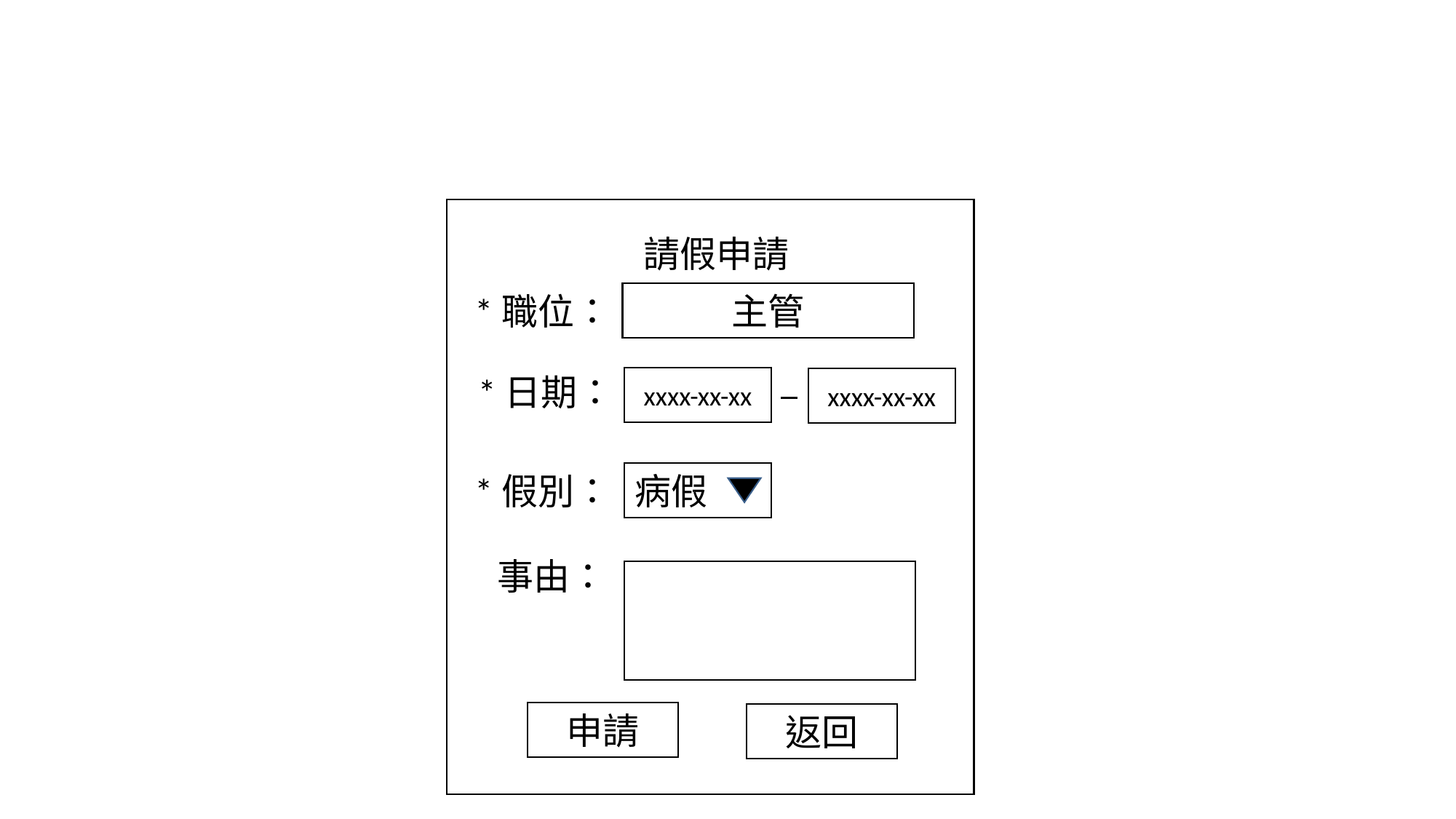

請假申請
*職位：
主管
*日期：
xxxx-xx-xx
xxxx-xx-xx
*假別：
病假

事由：

申請
返回